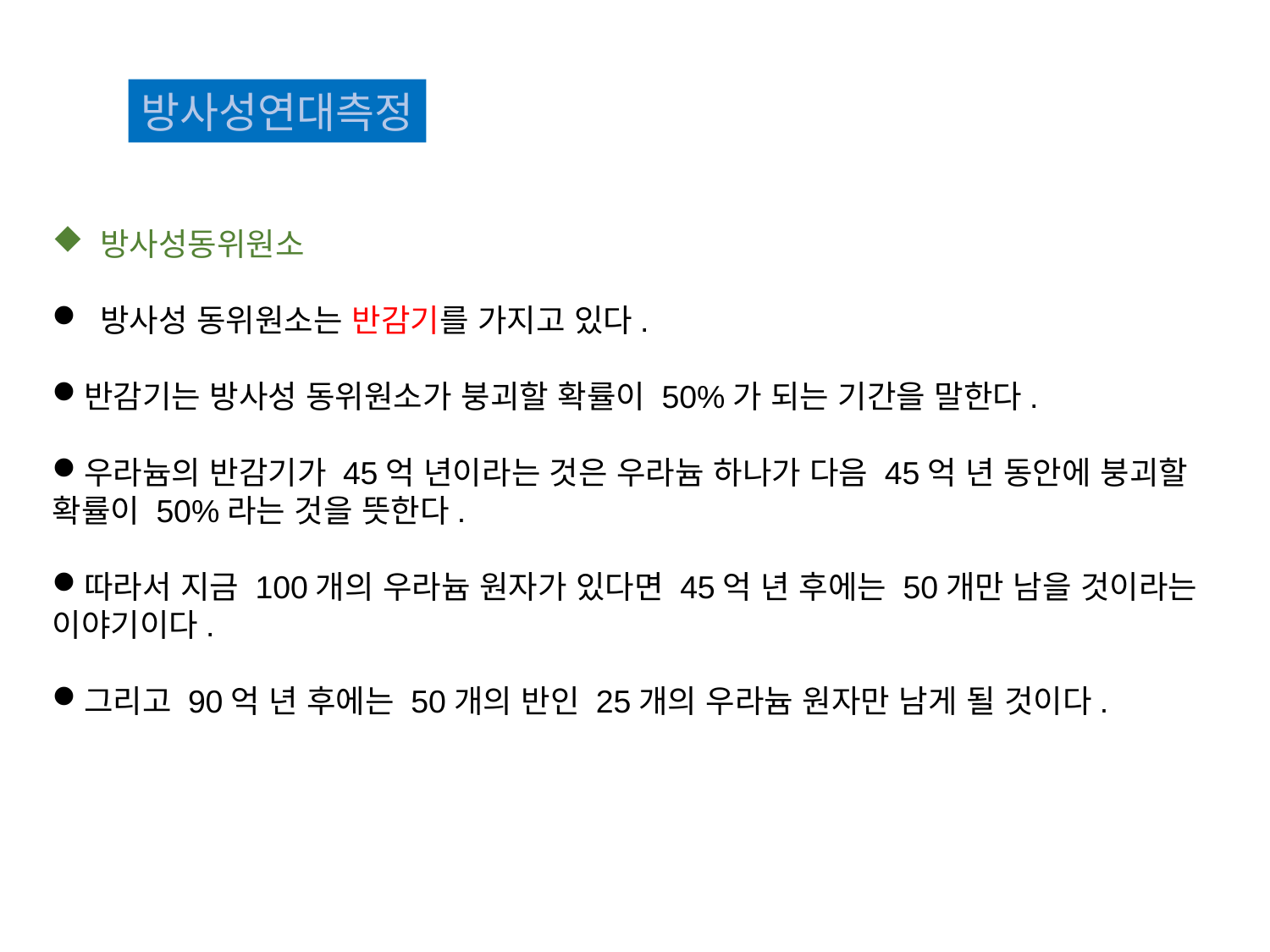

방사성연대측정
 방사성동위원소

 방사성 동위원소는 반감기를 가지고 있다.

반감기는 방사성 동위원소가 붕괴할 확률이 50%가 되는 기간을 말한다.

우라늄의 반감기가 45억 년이라는 것은 우라늄 하나가 다음 45억 년 동안에 붕괴할 확률이 50%라는 것을 뜻한다.

따라서 지금 100개의 우라늄 원자가 있다면 45억 년 후에는 50개만 남을 것이라는 이야기이다.

그리고 90억 년 후에는 50개의 반인 25개의 우라늄 원자만 남게 될 것이다.